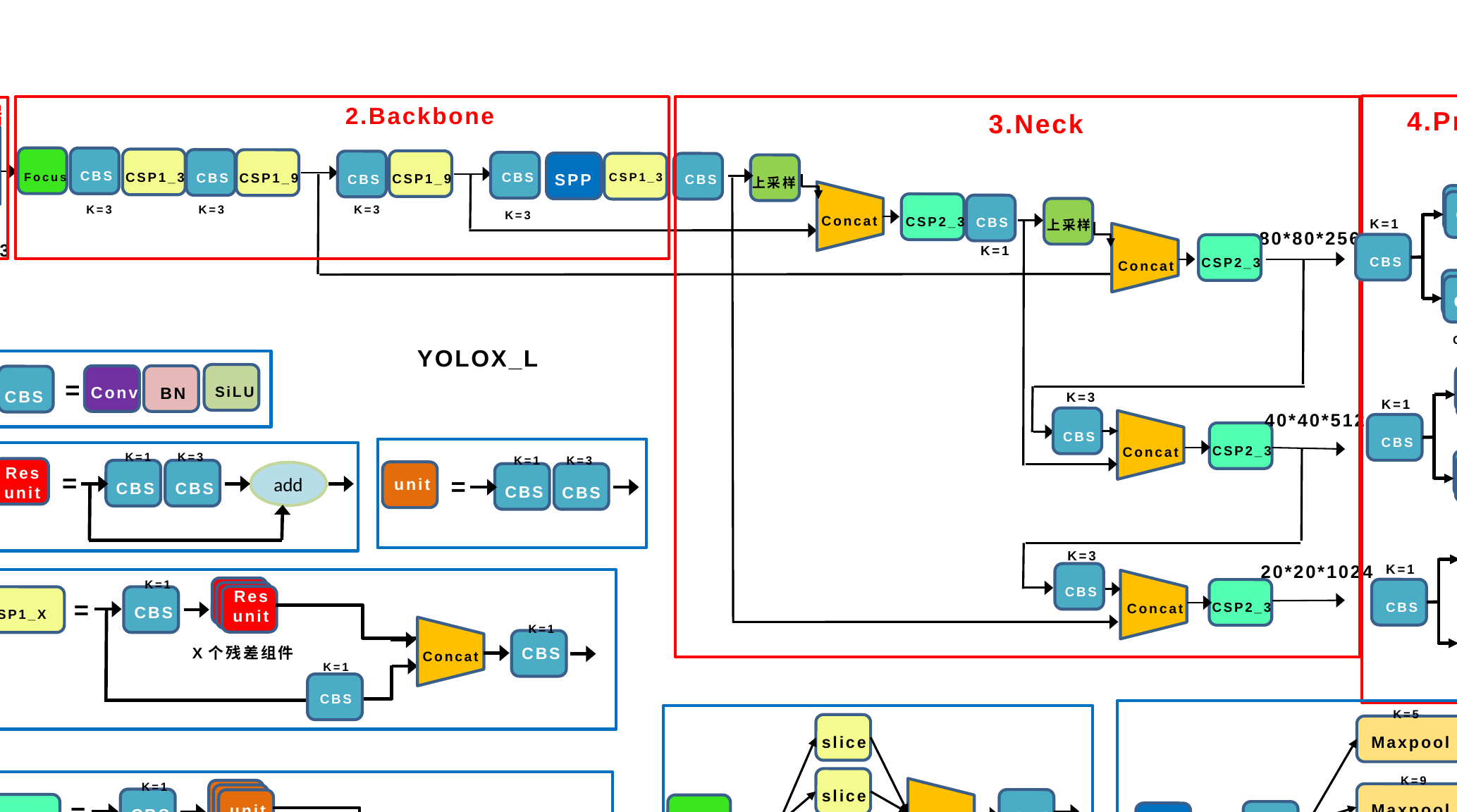

1.输入端
2.Backbone
4.Prediction
3.Neck

CBS
Focus

CBL
CSP1_3
CBS
CBS
CSP1_9
CSP1_9
CBL
CBS
CBS
SPP
上采样
K=3
CSP1_3
K=1

K=3
K=3
K=3

K=3

CBS
Concat
Conv
CSP2_3
CBS
上采样
K=1
80*80*256

CBS*2
640*640*3

K=1
CONV
CBS
CSP2_3
Concat

K=3
Conv
Concat
Reshape
Reshape

CBS
K=1
6400*(nclass+5)

Conv
CBS*2
YOLOX_L
K=3
K=1

SiLU

Conv
BN

=
CBS
CBS
Conv
K=3
8400*(nclass+5)
K=1
40*40*512

CBS

CBS*2
CBS

Concat
CONV

Transpose

K=3
Conv
CSP2_3
Concat
K=1
K=3
Reshape
Concat
K=1
K=3

add
Res
unit

CBS
1600*(nclass+5)
K=1
=
CBS
CBS
=
CBS
unit
CBS

(nclass+5)*8400
Conv
K=3
K=1
CBS*2

K=3
CBS
Conv
20*20*1024
20*20*nclass
K=1
K=1

CBS

CONV

CBS*2
20*20*1
Res
unit

CBS

CSP2_3
Concat

CSP1_X
CBS

K=3
Conv
=
Reshape
Concat
K=1

CBS
K=1
X个残差组件
CBS
Concat
400*(nclass+5)
K=1

Conv
20*20*4
CBS*2

Conv
CBS
K=5

slice
Maxpool
CBL
K=9
K=1

slice

Maxpool

CBS

Concat
CSP2_X
=
CBS
unit

CBL
Focus
Concat
=
CBL
K=1
SPP
=

K=13
slice

X个组件
CBS
Concat
K=1

Maxpool

slice
Conv
CBS